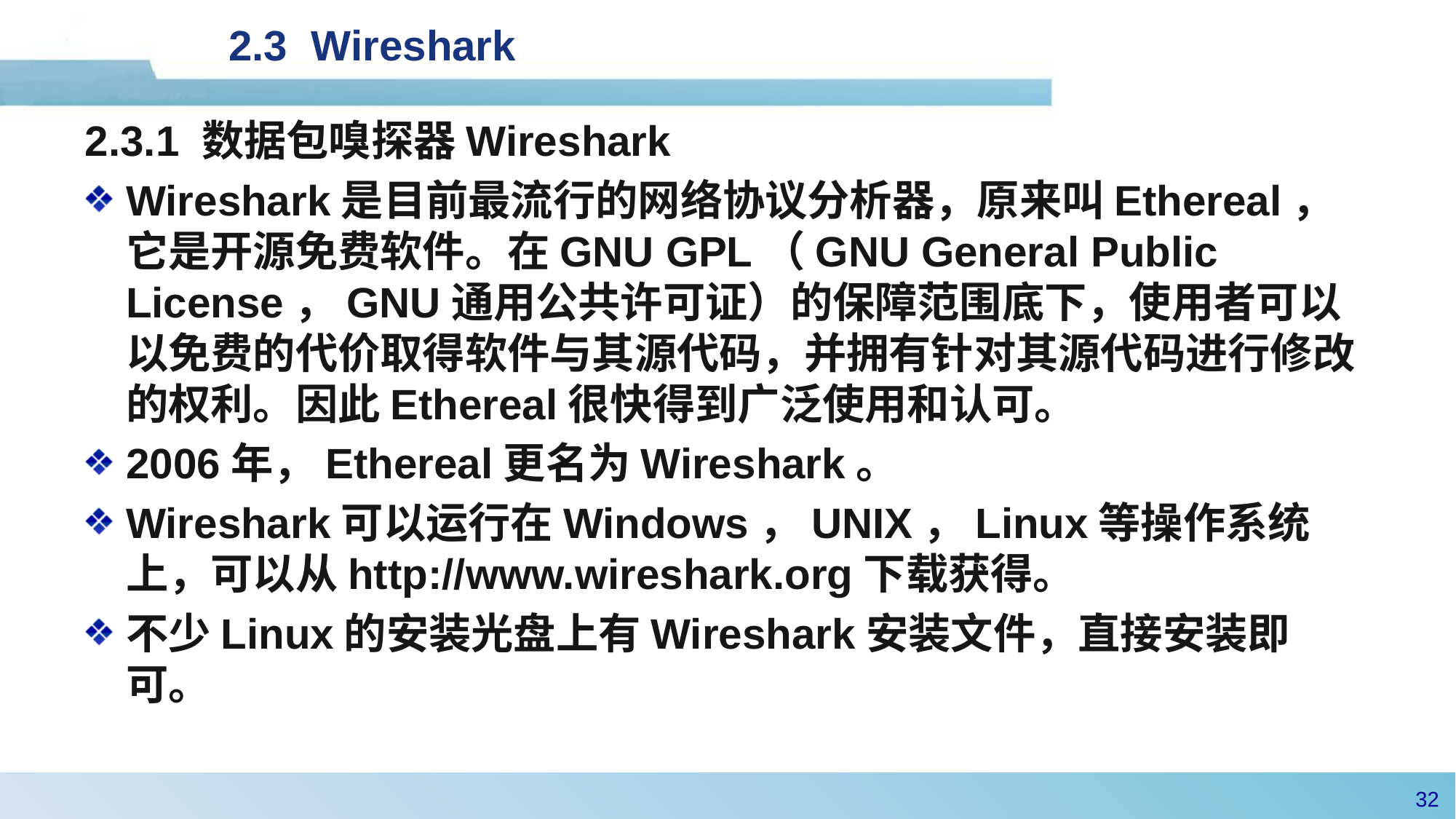

# 2.3  Wireshark
2.3.1 数据包嗅探器Wireshark
Wireshark是目前最流行的网络协议分析器，原来叫Ethereal，它是开源免费软件。在GNU GPL（GNU General Public License，GNU通用公共许可证）的保障范围底下，使用者可以以免费的代价取得软件与其源代码，并拥有针对其源代码进行修改的权利。因此Ethereal很快得到广泛使用和认可。
2006年，Ethereal更名为Wireshark。
Wireshark可以运行在Windows，UNIX，Linux等操作系统上，可以从http://www.wireshark.org下载获得。
不少Linux的安装光盘上有Wireshark安装文件，直接安装即可。

32